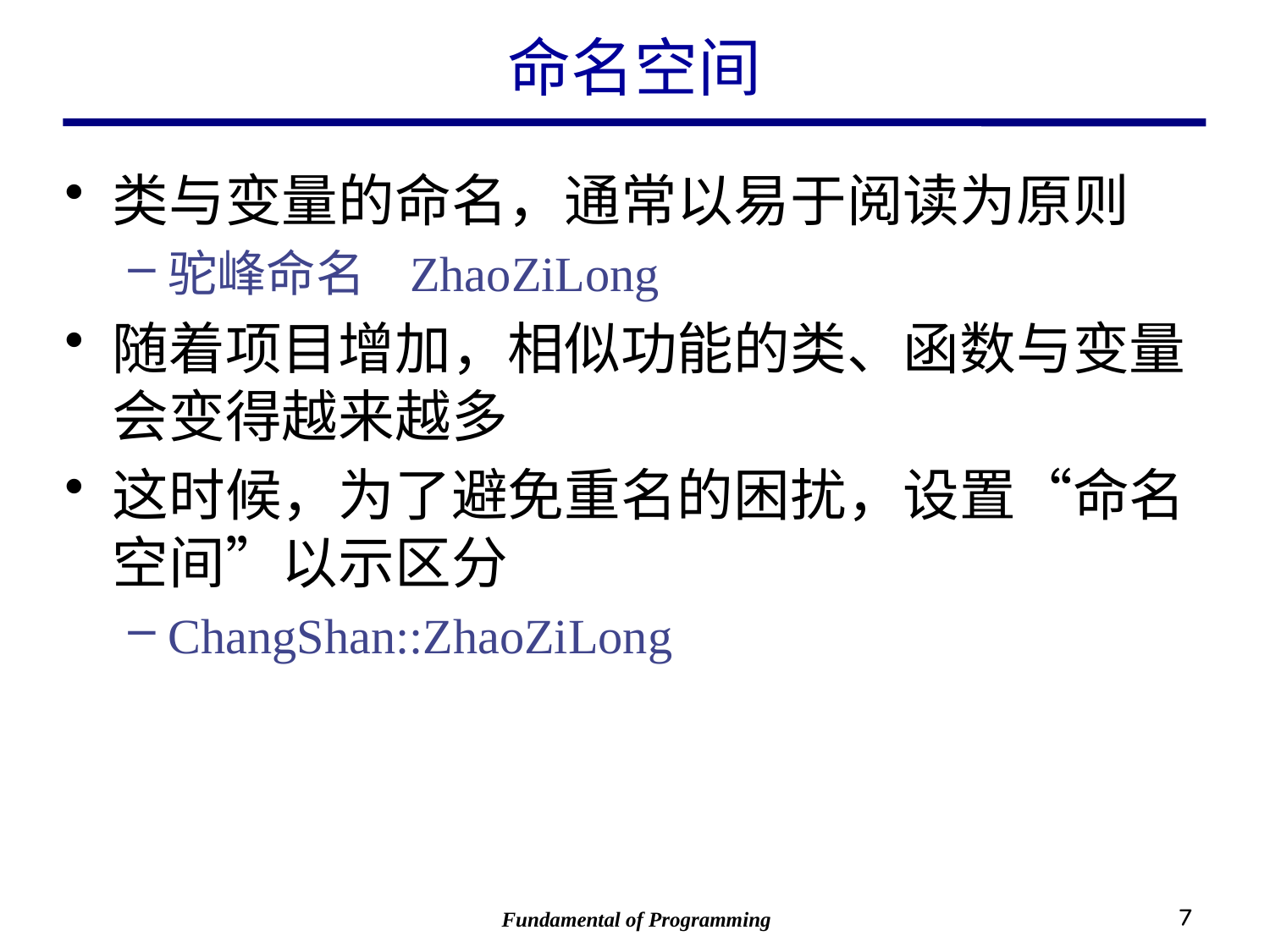

# 命名空间
类与变量的命名，通常以易于阅读为原则
驼峰命名   ZhaoZiLong
随着项目增加，相似功能的类、函数与变量会变得越来越多
这时候，为了避免重名的困扰，设置“命名空间”以示区分
ChangShan::ZhaoZiLong
Fundamental of Programming